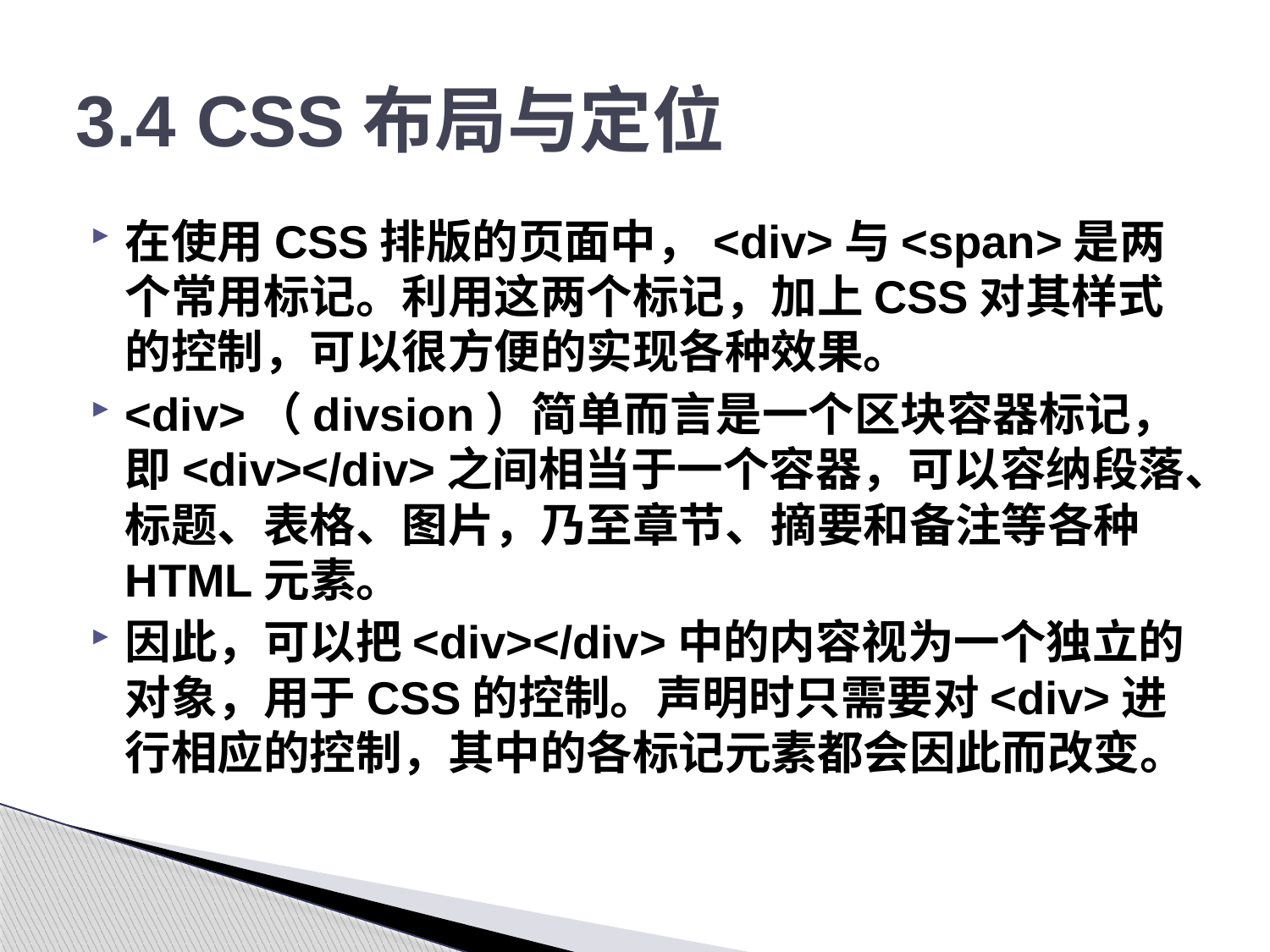

# 3.4 CSS布局与定位
在使用CSS排版的页面中，<div>与<span>是两个常用标记。利用这两个标记，加上CSS对其样式的控制，可以很方便的实现各种效果。
<div>（divsion）简单而言是一个区块容器标记，即<div></div>之间相当于一个容器，可以容纳段落、标题、表格、图片，乃至章节、摘要和备注等各种HTML元素。
因此，可以把<div></div>中的内容视为一个独立的对象，用于CSS的控制。声明时只需要对<div>进行相应的控制，其中的各标记元素都会因此而改变。